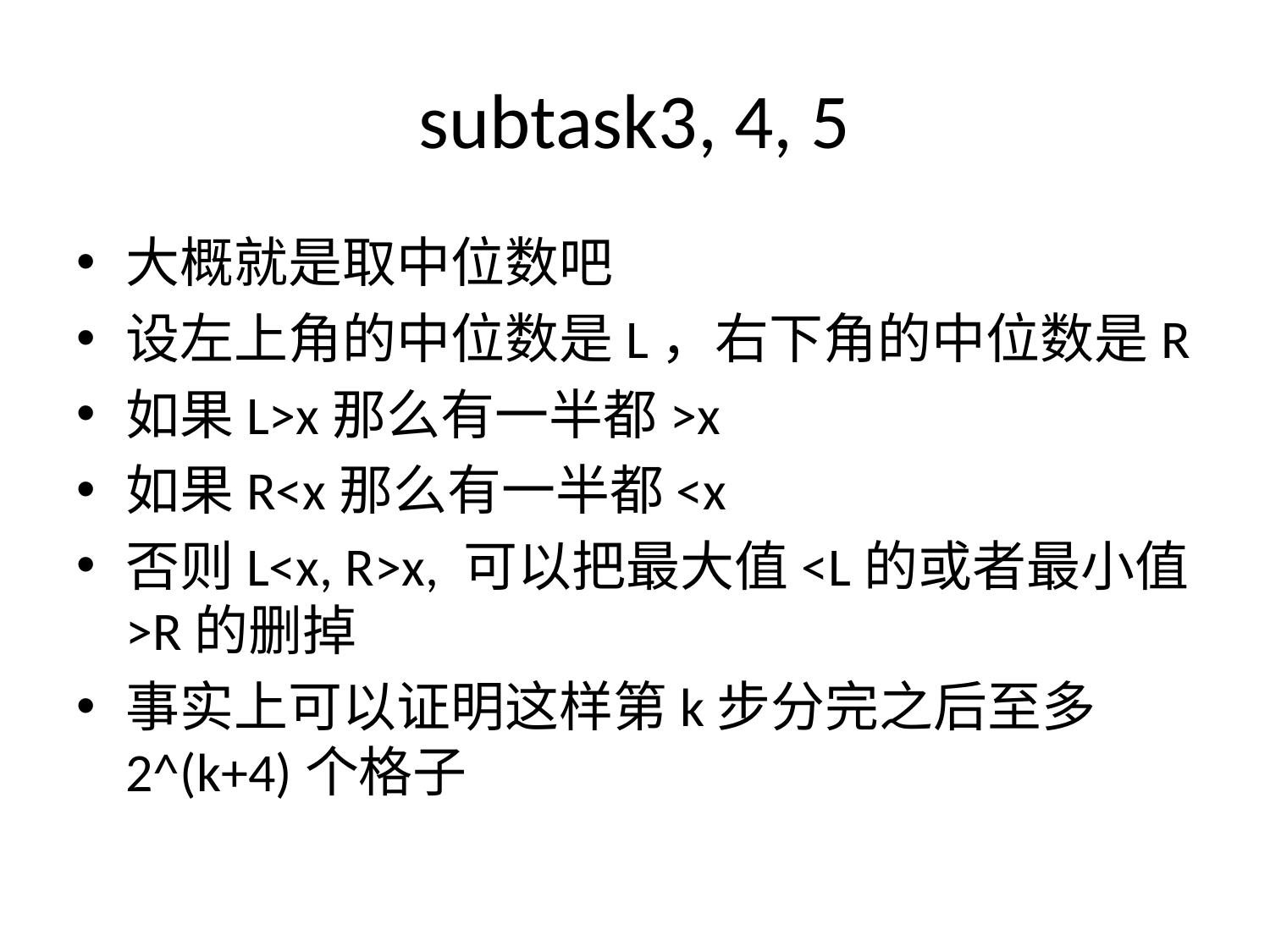

# subtask3, 4, 5
大概就是取中位数吧
设左上角的中位数是L，右下角的中位数是R
如果L>x那么有一半都>x
如果R<x那么有一半都<x
否则L<x, R>x, 可以把最大值<L的或者最小值>R的删掉
事实上可以证明这样第k步分完之后至多2^(k+4)个格子